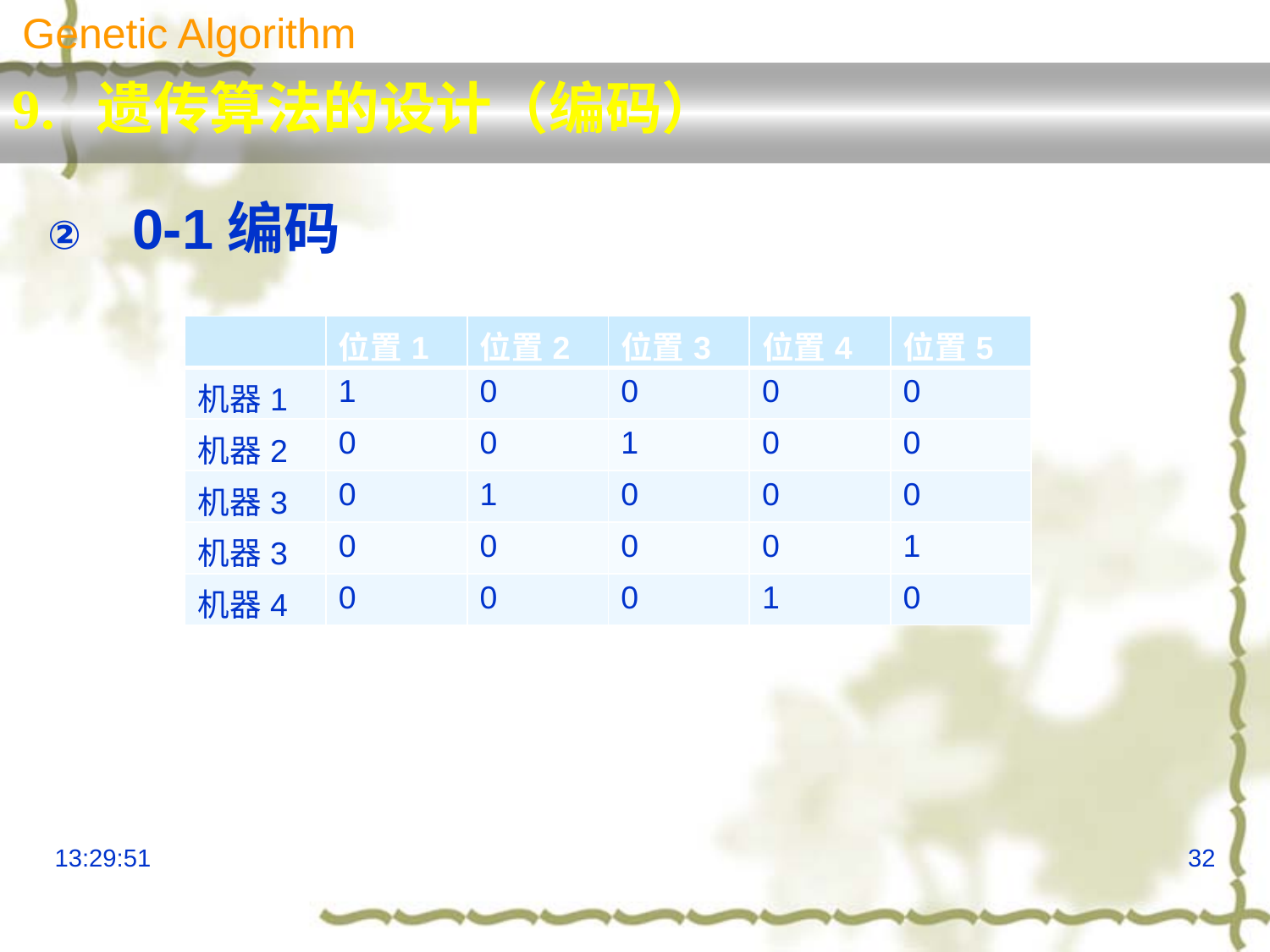

Genetic Algorithm
9.  遗传算法的设计（编码）
0-1编码

|  | 位置1 | 位置2 | 位置3 | 位置4 | 位置5 |
| --- | --- | --- | --- | --- | --- |
| 机器1 | 1 | 0 | 0 | 0 | 0 |
| 机器2 | 0 | 0 | 1 | 0 | 0 |
| 机器3 | 0 | 1 | 0 | 0 | 0 |
| 机器3 | 0 | 0 | 0 | 0 | 1 |
| 机器4 | 0 | 0 | 0 | 1 | 0 |
13:29:51
32